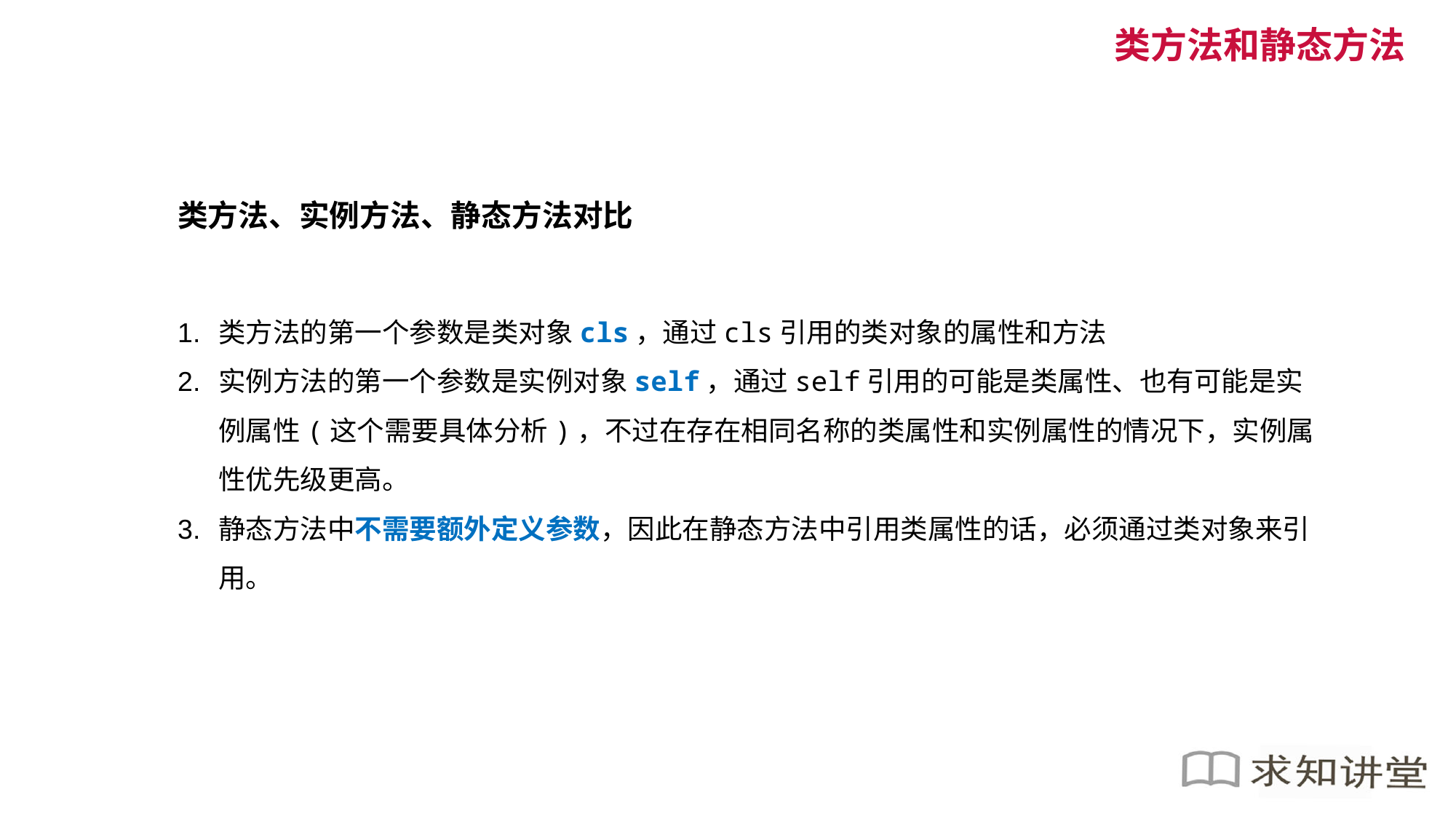

类方法和静态方法
类方法、实例方法、静态方法对比
类方法的第一个参数是类对象cls，通过cls引用的类对象的属性和方法
实例方法的第一个参数是实例对象self，通过self引用的可能是类属性、也有可能是实例属性(这个需要具体分析)，不过在存在相同名称的类属性和实例属性的情况下，实例属性优先级更高。
静态方法中不需要额外定义参数，因此在静态方法中引用类属性的话，必须通过类对象来引用。